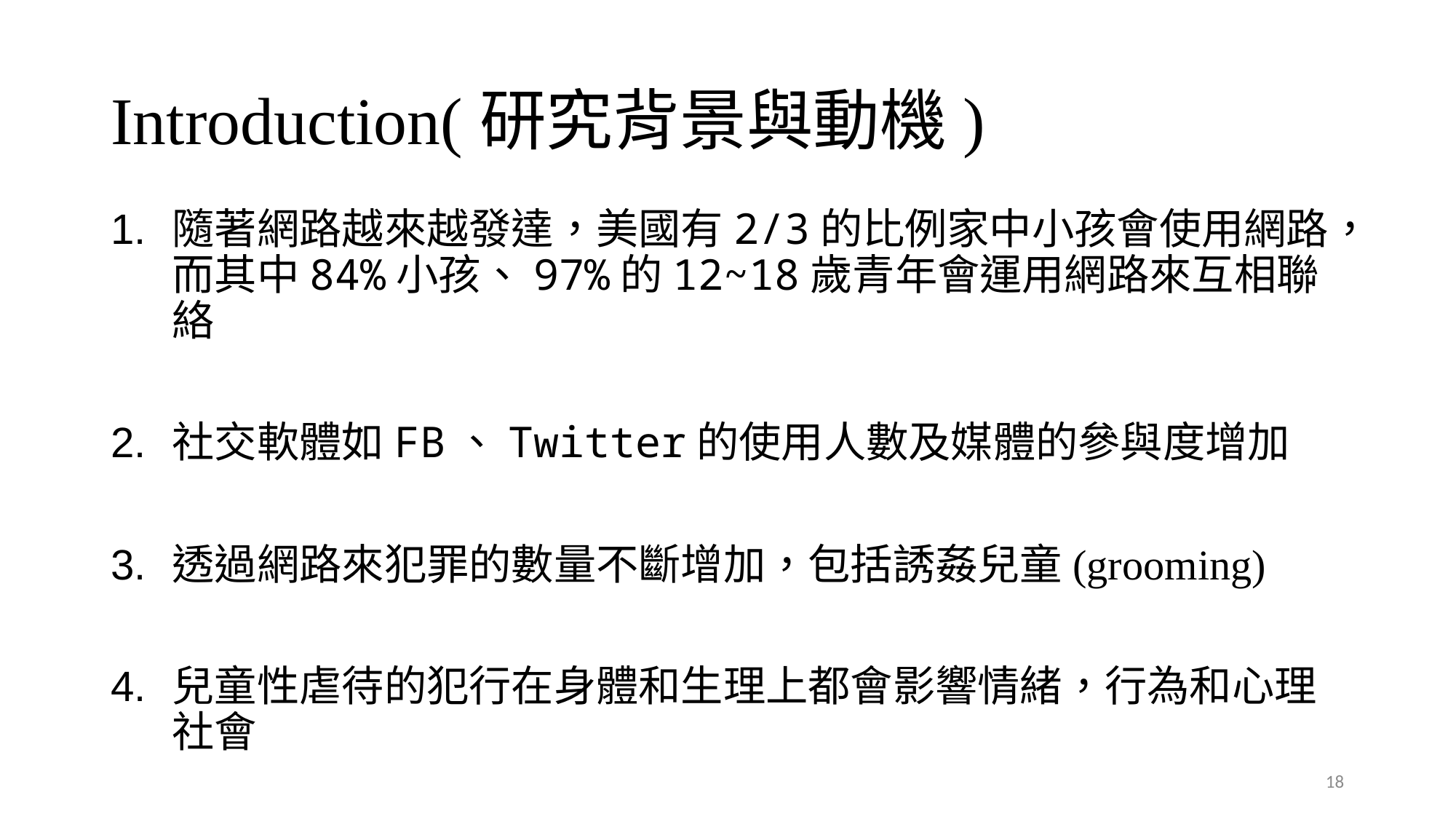

# Introduction(研究背景與動機)
隨著網路越來越發達，美國有2/3的比例家中小孩會使用網路，而其中84%小孩、97%的12~18歲青年會運用網路來互相聯絡

社交軟體如FB、Twitter的使用人數及媒體的參與度增加

透過網路來犯罪的數量不斷增加，包括誘姦兒童(grooming)

兒童性虐待的犯行在身體和生理上都會影響情緒，行為和心理社會

18